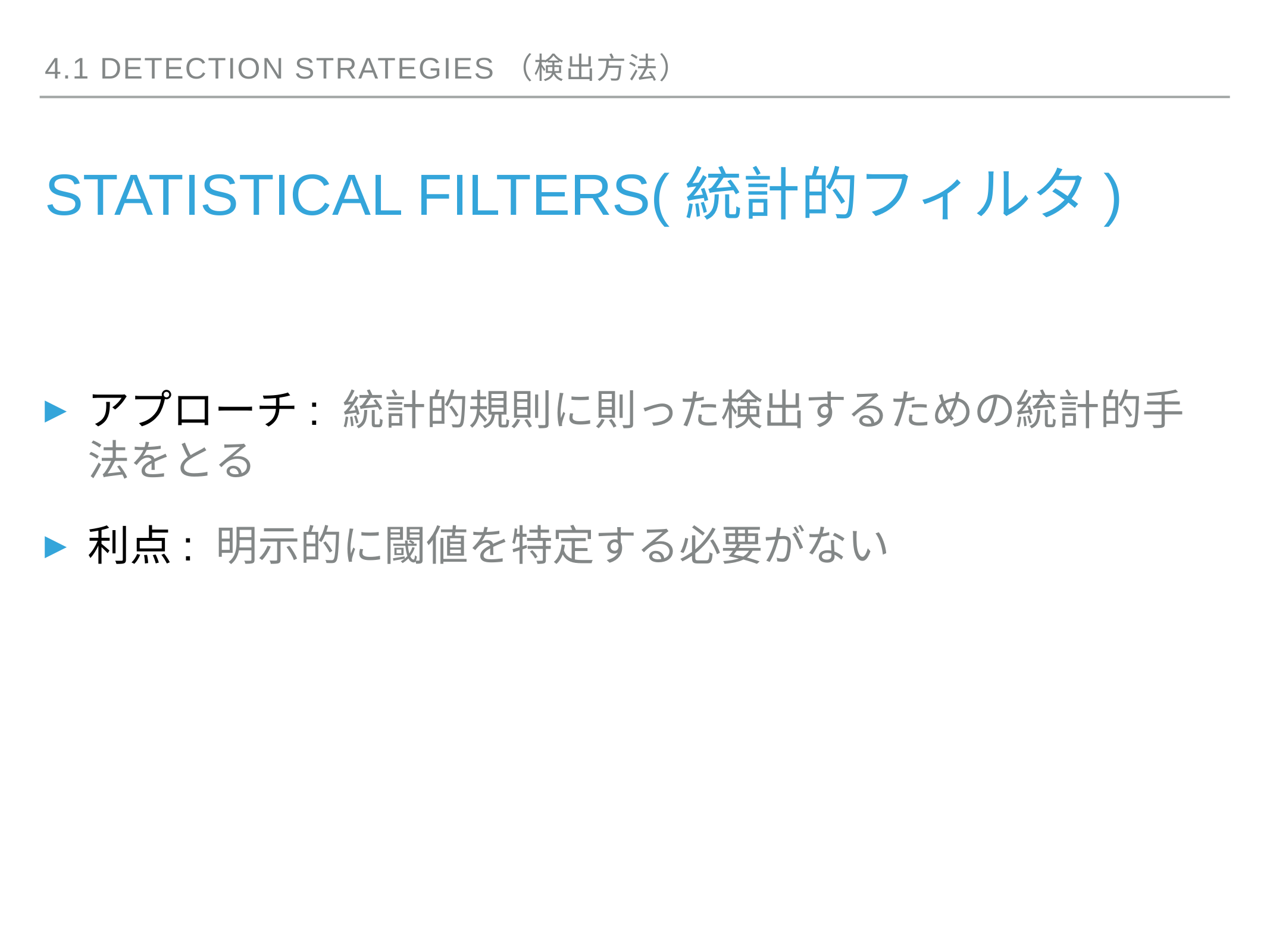

4.1 Detection strategies（検出方法）
# Statistical filters(統計的フィルタ)
アプローチ: 統計的規則に則った検出するための統計的手法をとる
利点: 明示的に閾値を特定する必要がない